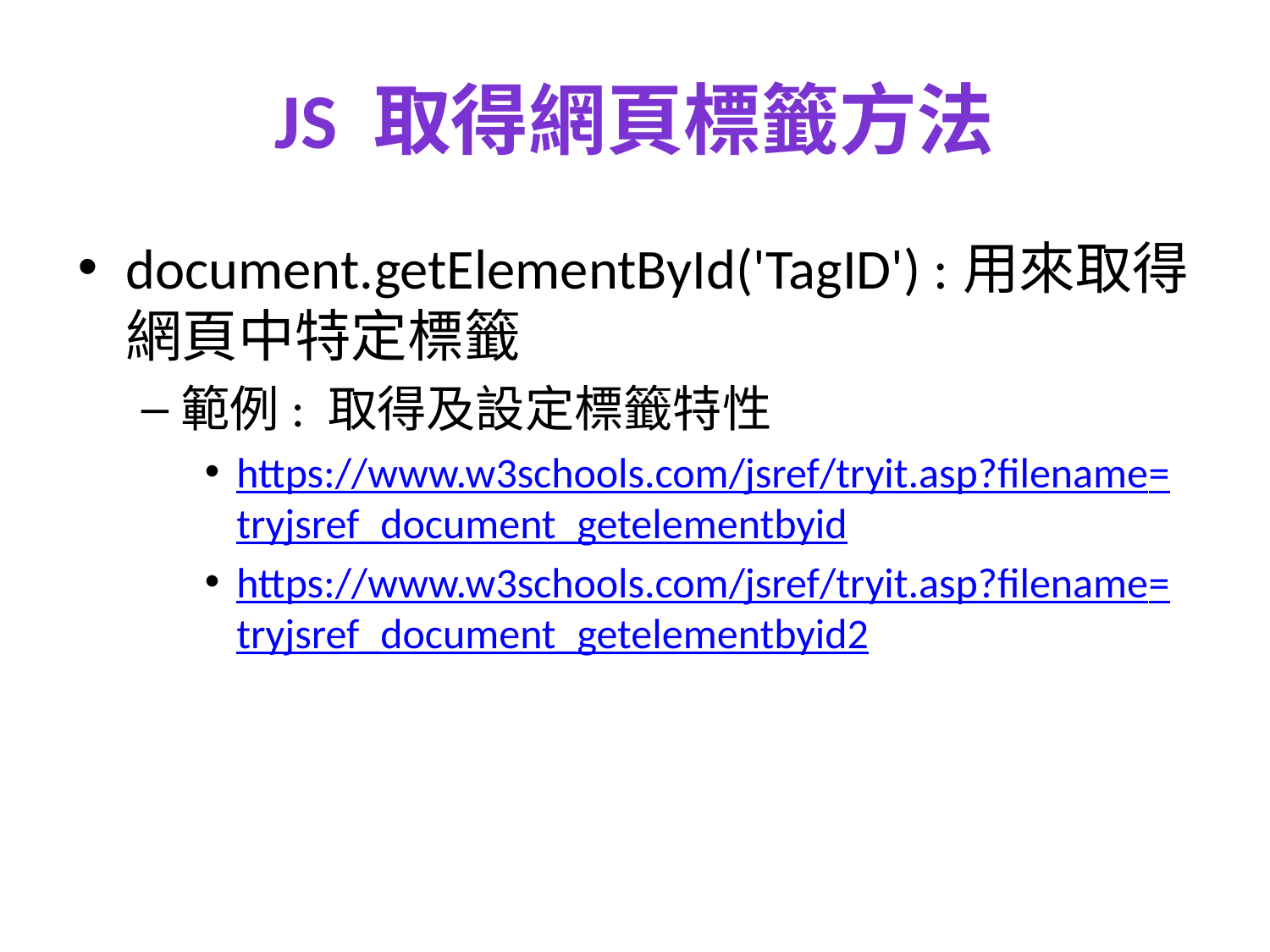

# JS 取得網頁標籤方法
document.getElementById('TagID') :用來取得網頁中特定標籤
範例: 取得及設定標籤特性
https://www.w3schools.com/jsref/tryit.asp?filename=tryjsref_document_getelementbyid
https://www.w3schools.com/jsref/tryit.asp?filename=tryjsref_document_getelementbyid2